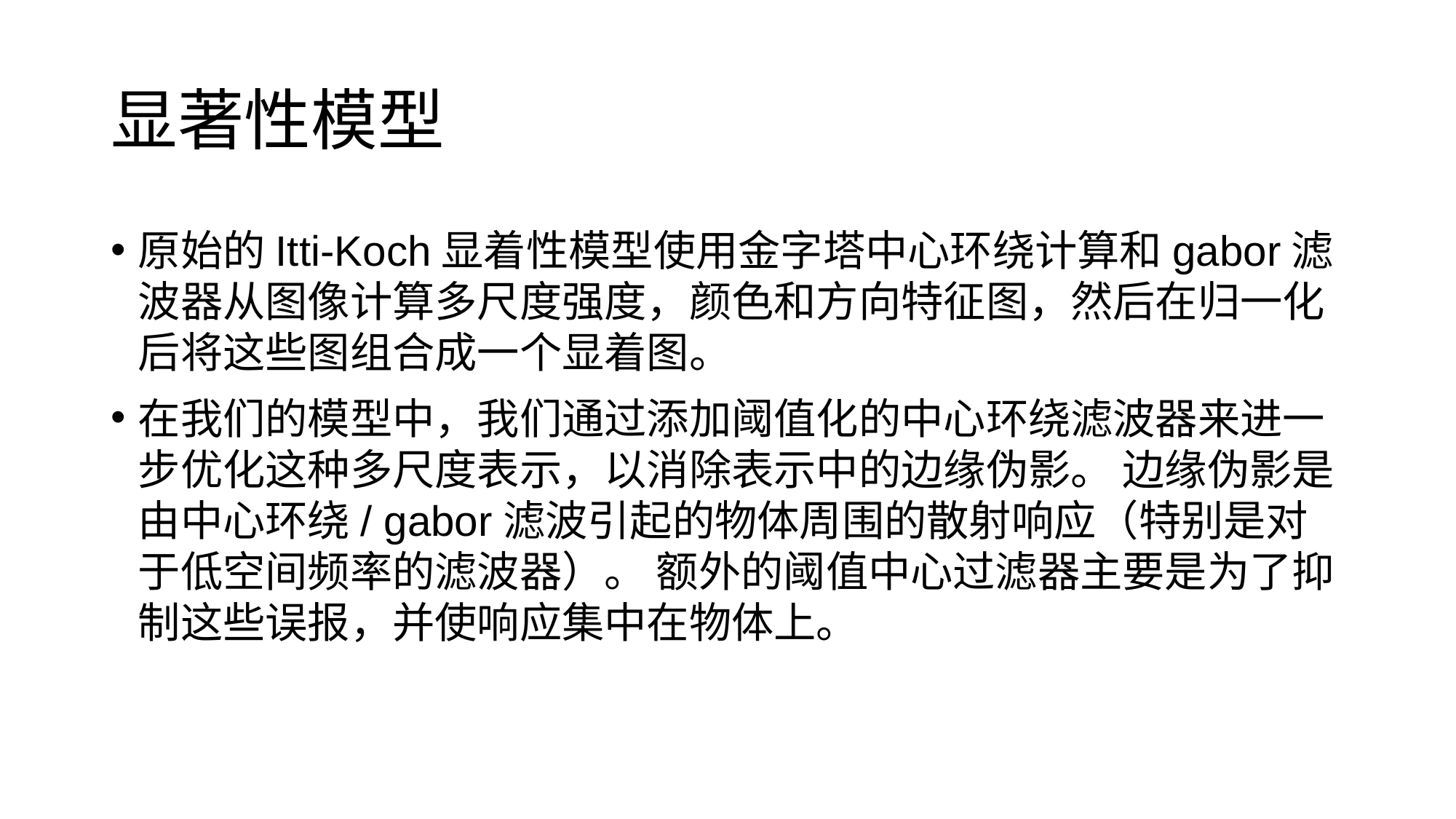

# 显著性模型
原始的Itti-Koch显着性模型使用金字塔中心环绕计算和gabor滤波器从图像计算多尺度强度，颜色和方向特征图，然后在归一化后将这些图组合成一个显着图。
在我们的模型中，我们通过添加阈值化的中心环绕滤波器来进一步优化这种多尺度表示，以消除表示中的边缘伪影。 边缘伪影是由中心环绕/ gabor滤波引起的物体周围的散射响应（特别是对于低空间频率的滤波器）。 额外的阈值中心过滤器主要是为了抑制这些误报，并使响应集中在物体上。